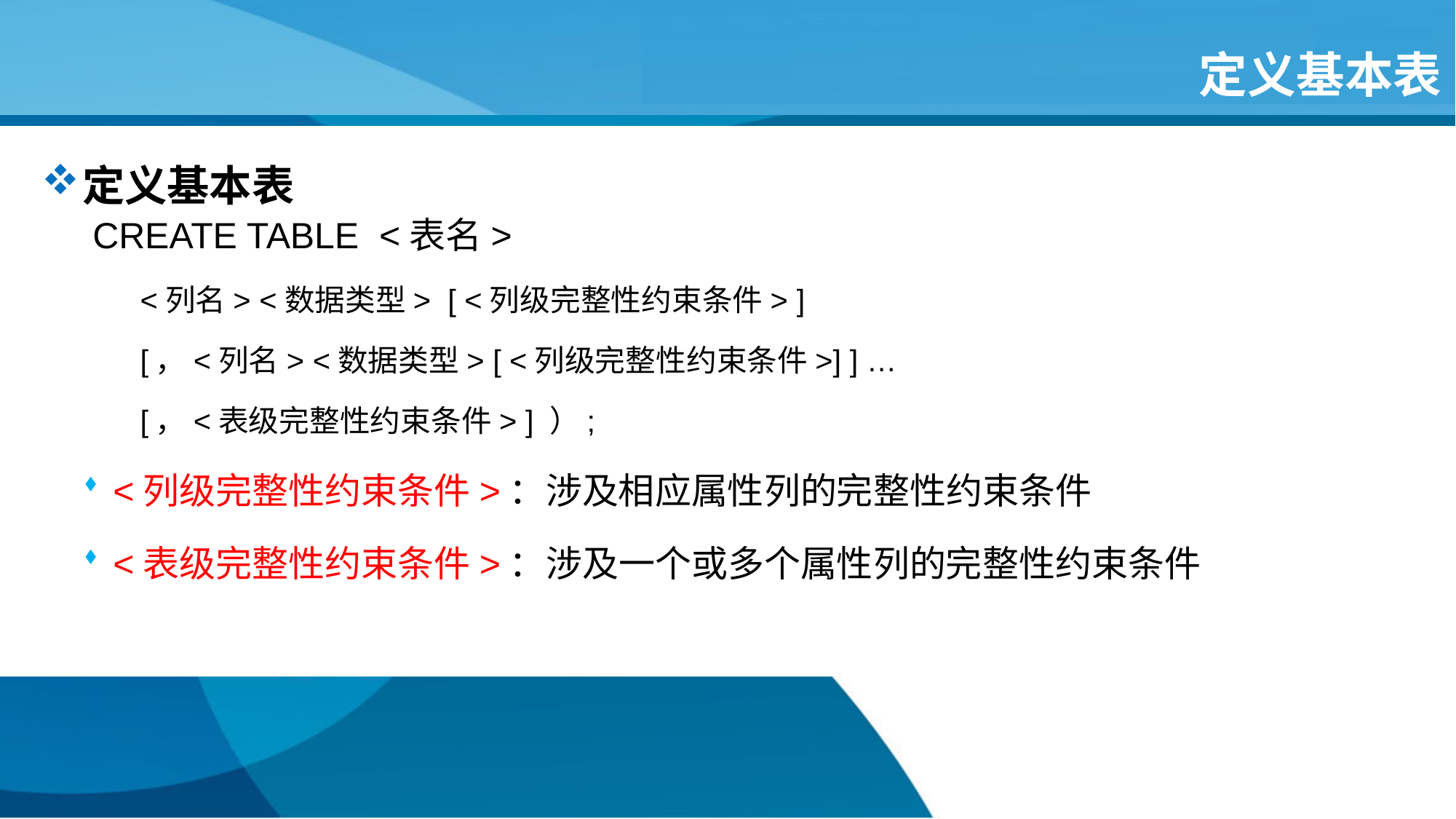

# 定义基本表
定义基本表
 CREATE TABLE  <表名>
  <列名> <数据类型>  [ <列级完整性约束条件> ]
  [，<列名> <数据类型> [ <列级完整性约束条件>] ] …
  [，<表级完整性约束条件> ] ）;
<列级完整性约束条件>：涉及相应属性列的完整性约束条件
<表级完整性约束条件>：涉及一个或多个属性列的完整性约束条件